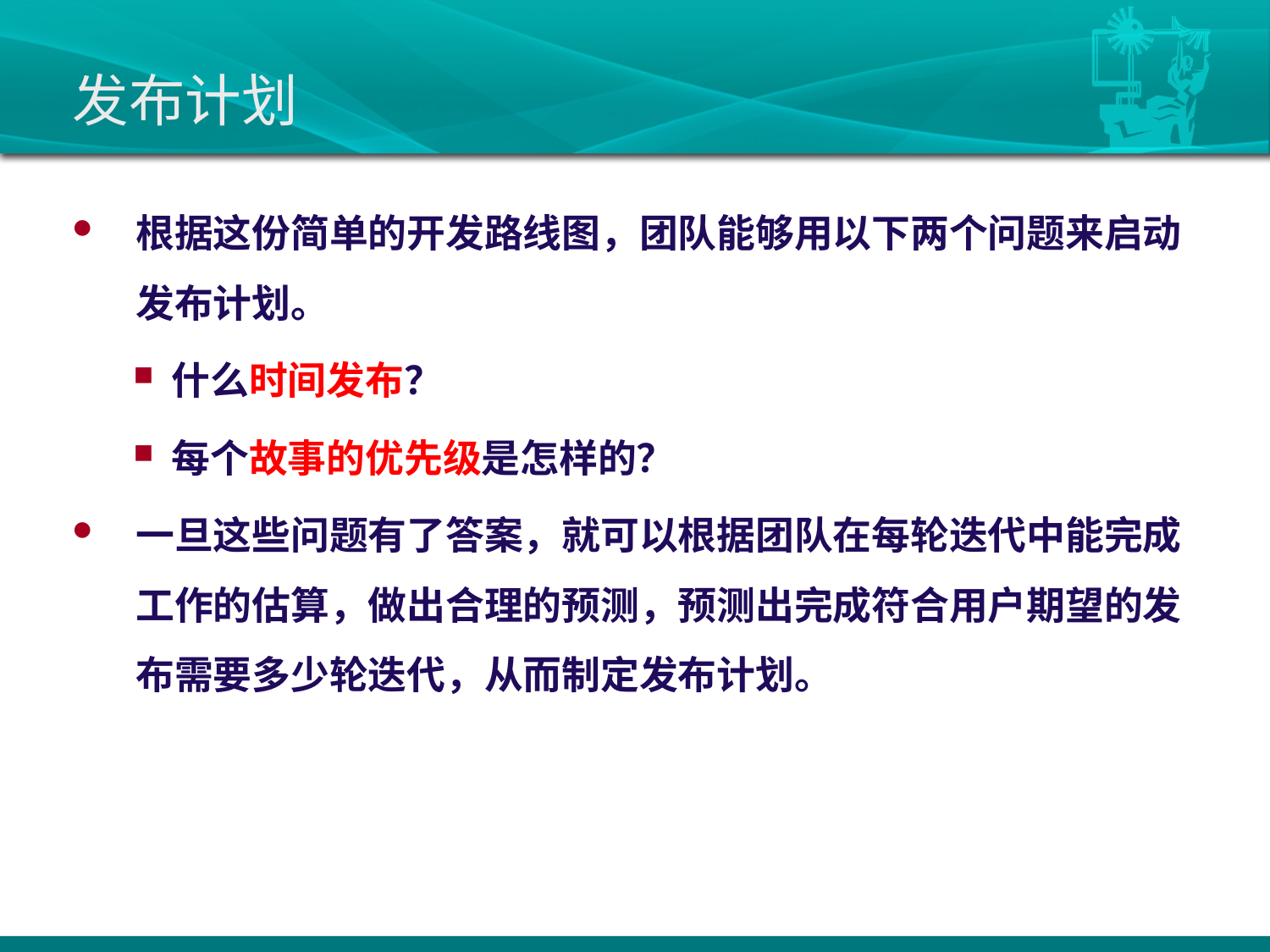

# 发布计划
根据这份简单的开发路线图，团队能够用以下两个问题来启动发布计划。
什么时间发布？
每个故事的优先级是怎样的？
一旦这些问题有了答案，就可以根据团队在每轮迭代中能完成工作的估算，做出合理的预测，预测出完成符合用户期望的发布需要多少轮迭代，从而制定发布计划。